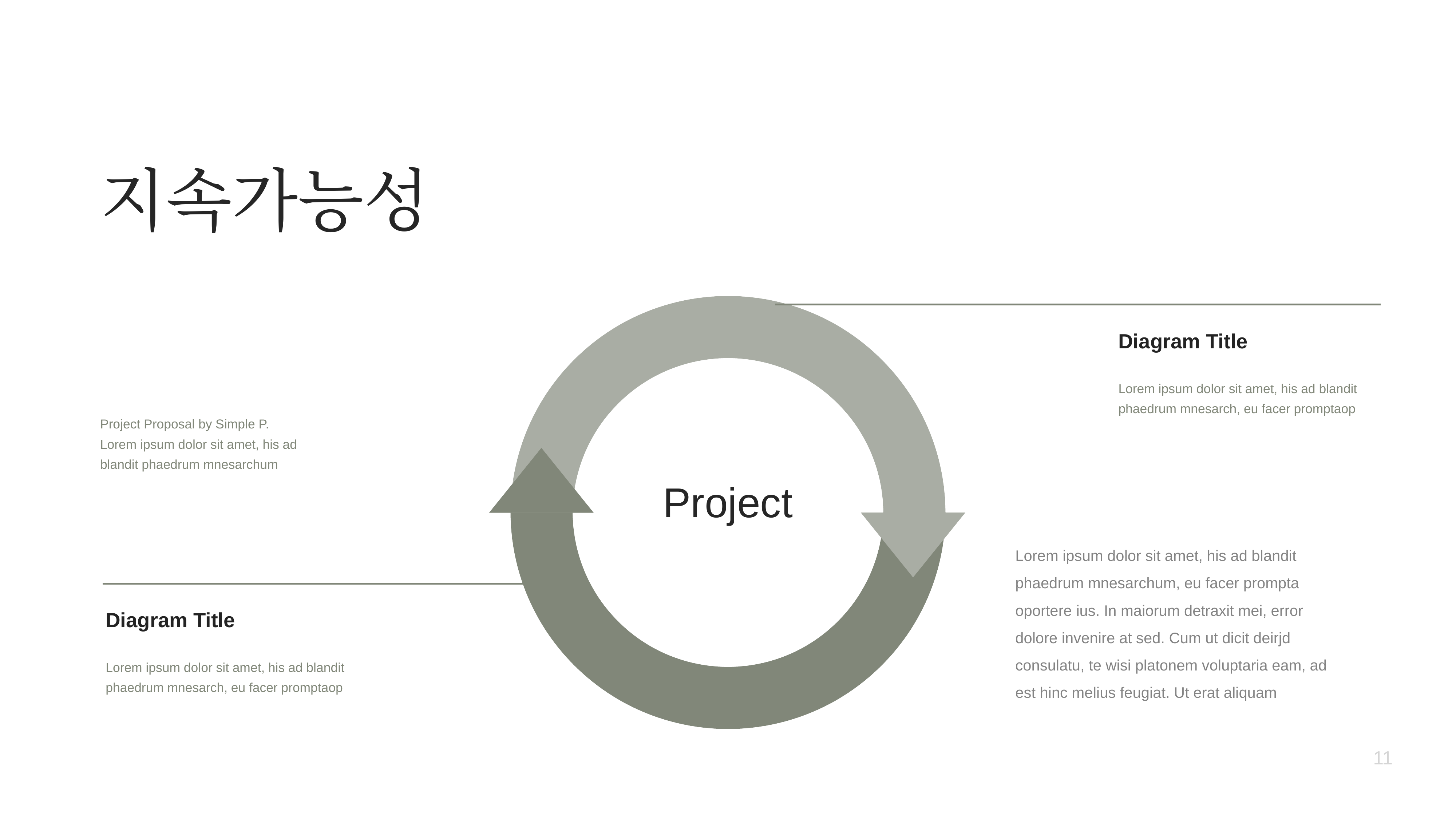

# 지속가능성

Diagram Title
Lorem ipsum dolor sit amet, his ad blandit phaedrum mnesarch, eu facer promptaop
Project Proposal by Simple P.
Lorem ipsum dolor sit amet, his ad blandit phaedrum mnesarchum

Project

Lorem ipsum dolor sit amet, his ad blandit phaedrum mnesarchum, eu facer prompta oportere ius. In maiorum detraxit mei, error dolore invenire at sed. Cum ut dicit deirjd consulatu, te wisi platonem voluptaria eam, ad est hinc melius feugiat. Ut erat aliquam

Diagram Title
Lorem ipsum dolor sit amet, his ad blandit phaedrum mnesarch, eu facer promptaop
11